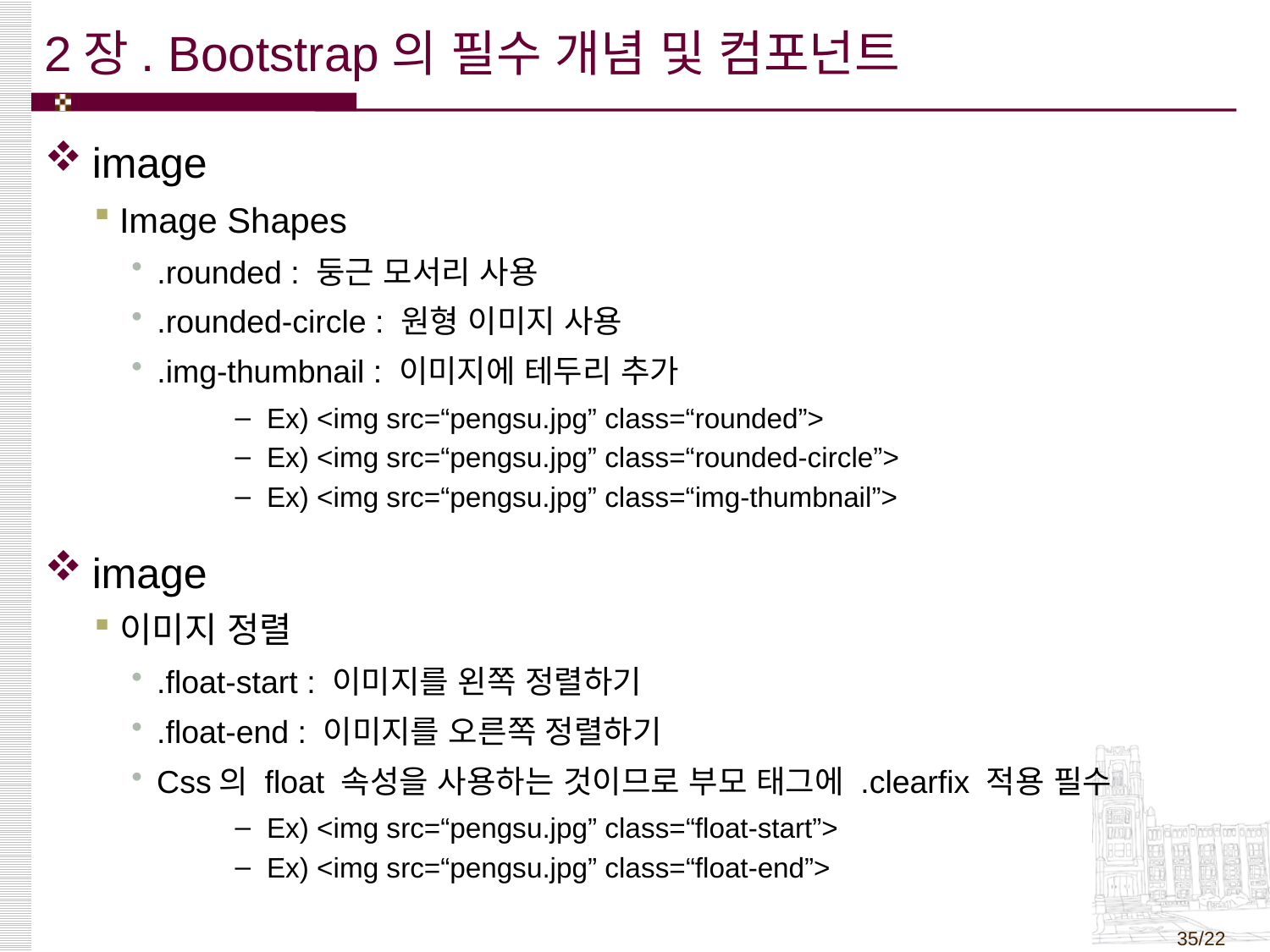

# 2장. Bootstrap의 필수 개념 및 컴포넌트
image
Image Shapes
.rounded : 둥근 모서리 사용
.rounded-circle : 원형 이미지 사용
.img-thumbnail : 이미지에 테두리 추가
Ex) <img src=“pengsu.jpg” class=“rounded”>
Ex) <img src=“pengsu.jpg” class=“rounded-circle”>
Ex) <img src=“pengsu.jpg” class=“img-thumbnail”>
image
이미지 정렬
.float-start : 이미지를 왼쪽 정렬하기
.float-end : 이미지를 오른쪽 정렬하기
Css의 float 속성을 사용하는 것이므로 부모 태그에 .clearfix 적용 필수
Ex) <img src=“pengsu.jpg” class=“float-start”>
Ex) <img src=“pengsu.jpg” class=“float-end”>